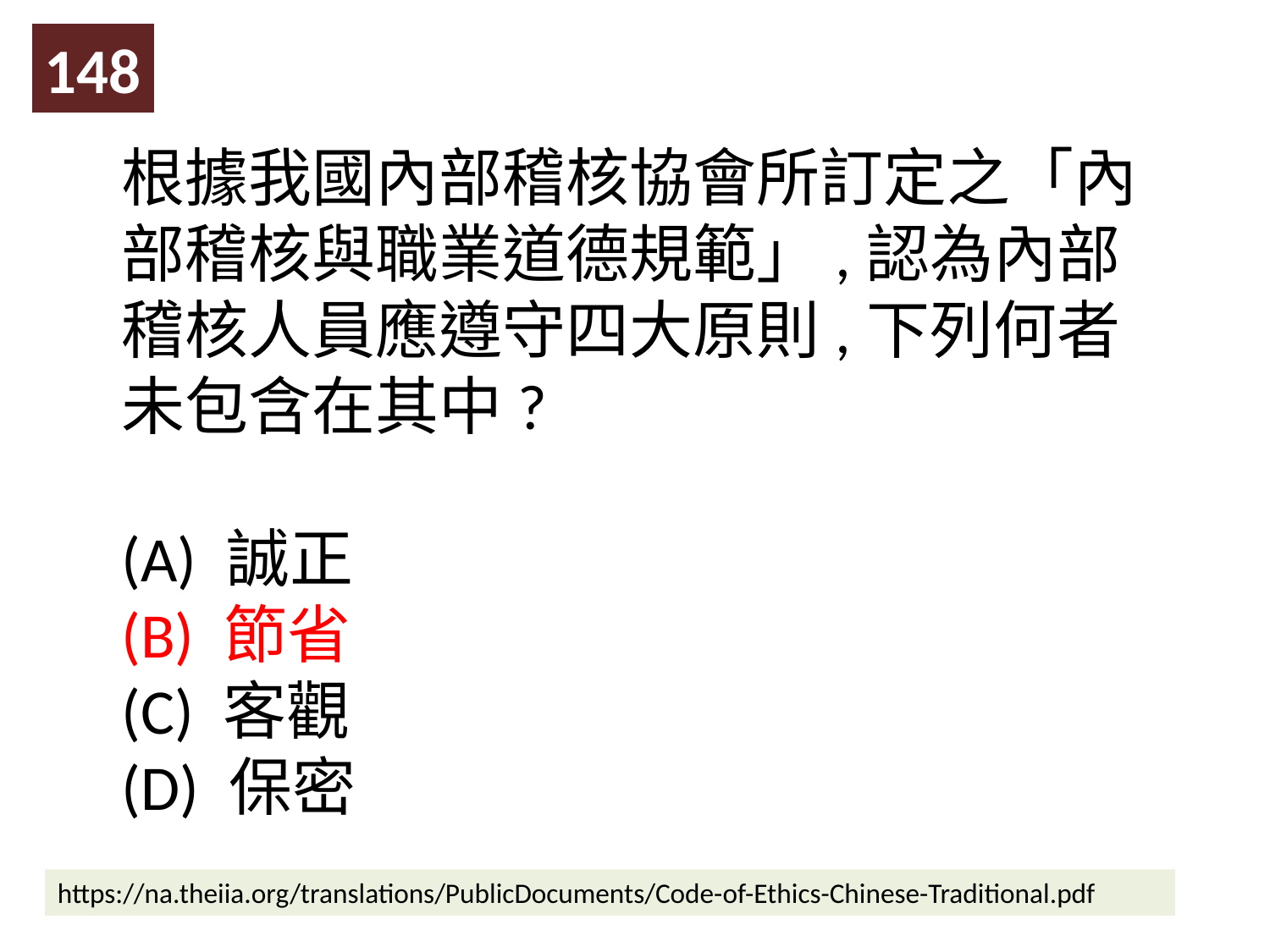

148
根據我國內部稽核協會所訂定之「內部稽核與職業道德規範」,認為內部稽核人員應遵守四大原則,下列何者未包含在其中?

(A) 誠正
(B) 節省
(C) 客觀
(D) 保密
https://na.theiia.org/translations/PublicDocuments/Code-of-Ethics-Chinese-Traditional.pdf